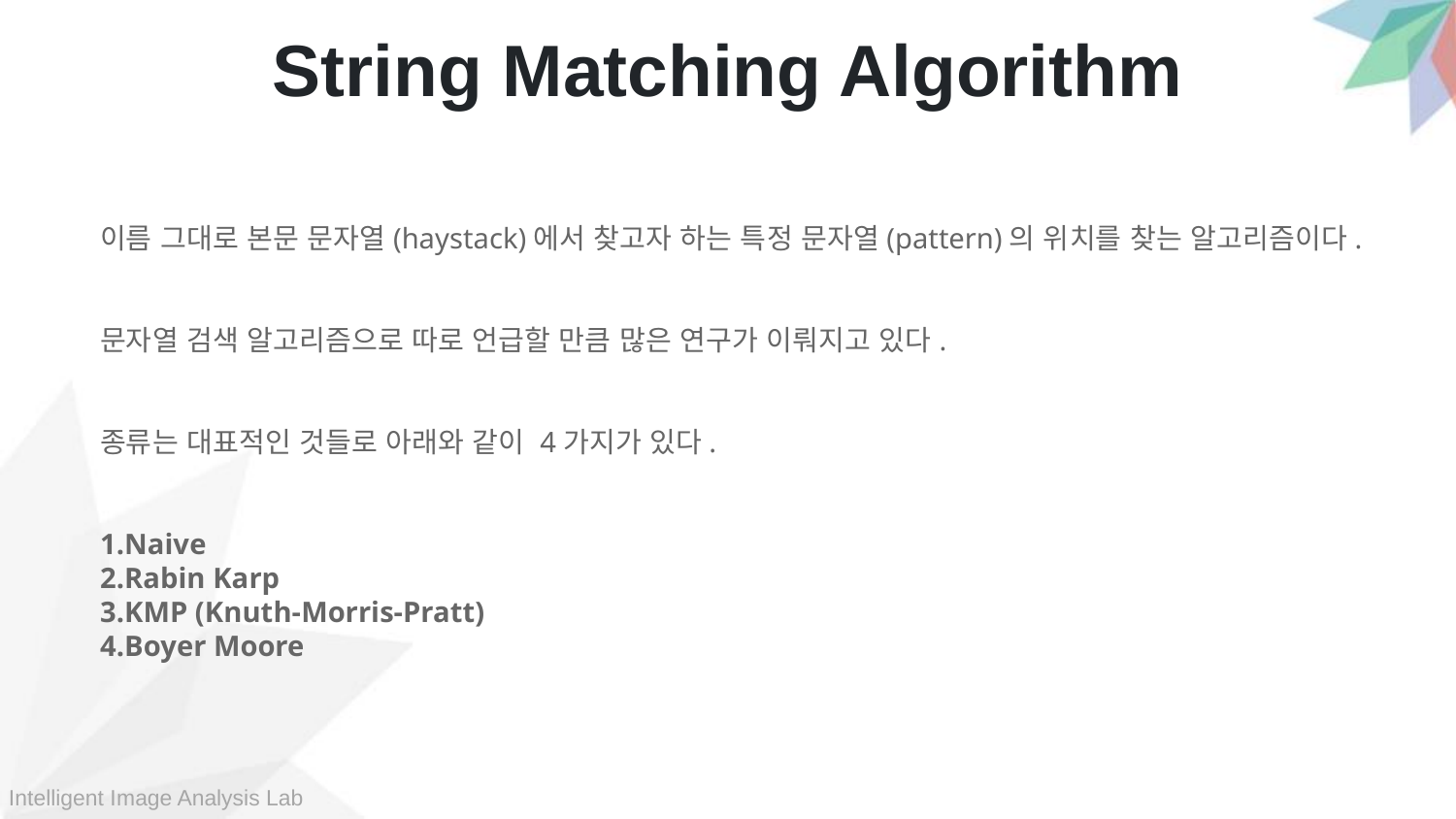

String Matching Algorithm
이름 그대로 본문 문자열(haystack)에서 찾고자 하는 특정 문자열(pattern)의 위치를 찾는 알고리즘이다.

문자열 검색 알고리즘으로 따로 언급할 만큼 많은 연구가 이뤄지고 있다.

종류는 대표적인 것들로 아래와 같이 4가지가 있다.

Naive
Rabin Karp
KMP (Knuth-Morris-Pratt)
Boyer Moore